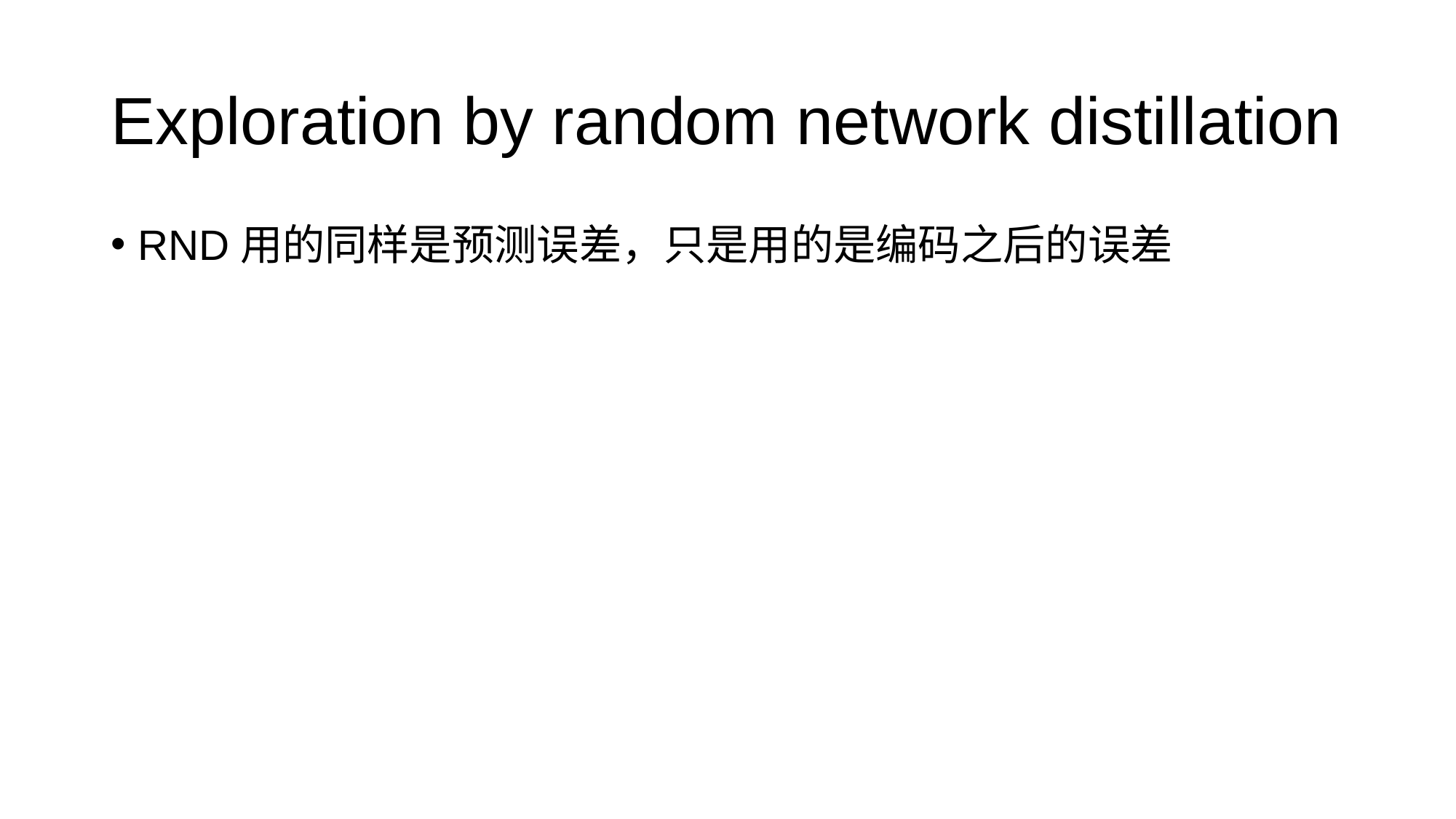

# Exploration by random network distillation
RND用的同样是预测误差，只是用的是编码之后的误差